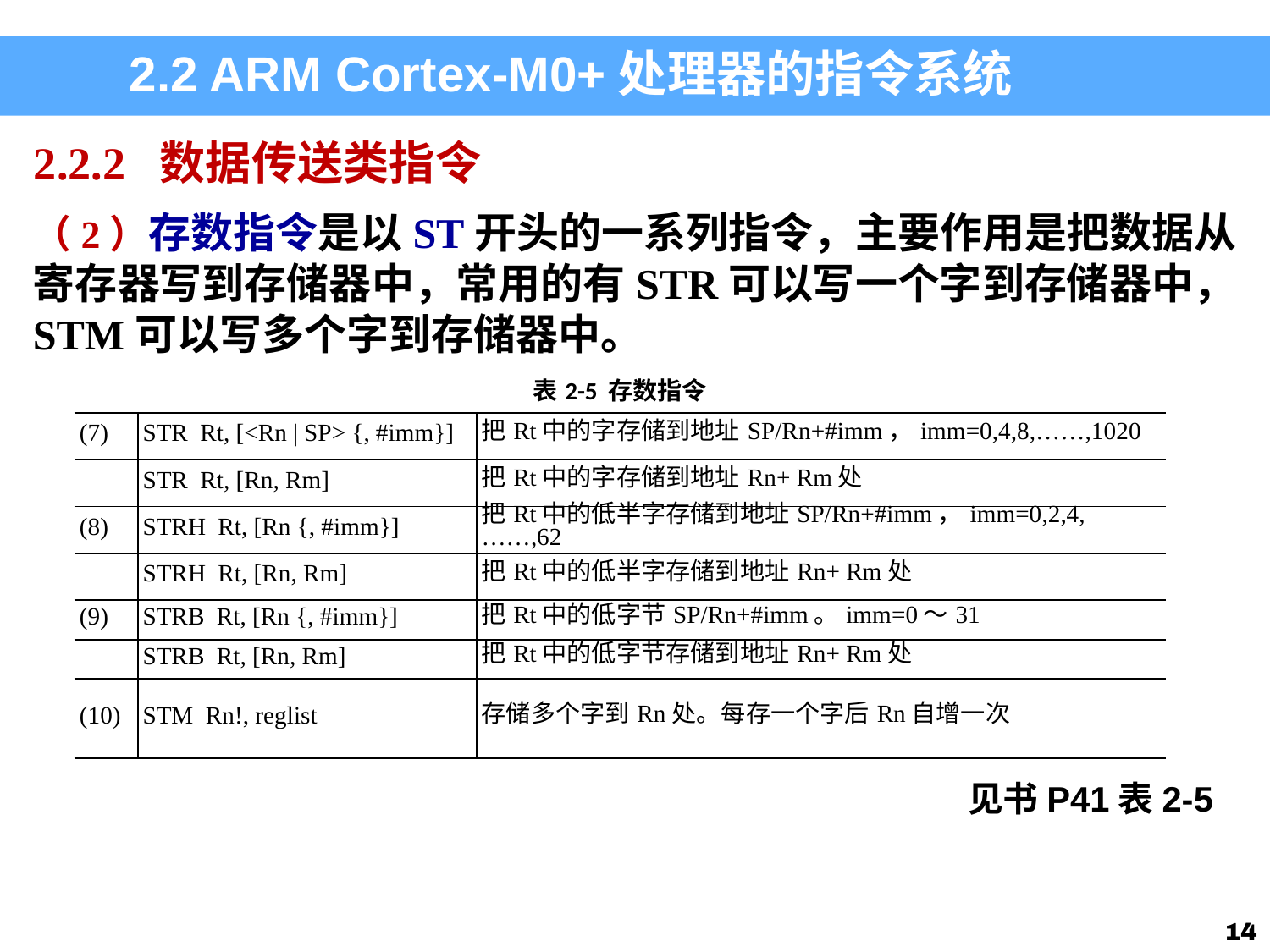

2.2 ARM Cortex-M0+处理器的指令系统
2.2.2  数据传送类指令
（2）存数指令是以ST开头的一系列指令，主要作用是把数据从寄存器写到存储器中，常用的有STR可以写一个字到存储器中，STM可以写多个字到存储器中。
| 表2-5 存数指令 |  |  |
| --- | --- | --- |
| (7) | STR Rt, [<Rn | SP> {, #imm}] | 把Rt中的字存储到地址SP/Rn+#imm，imm=0,4,8,……,1020 |
|  | STR Rt, [Rn, Rm] | 把Rt中的字存储到地址Rn+ Rm处 |
| (8) | STRH Rt, [Rn {, #imm}] | 把Rt中的低半字存储到地址SP/Rn+#imm，imm=0,2,4,……,62 |
|  | STRH Rt, [Rn, Rm] | 把Rt中的低半字存储到地址Rn+ Rm处 |
| (9) | STRB Rt, [Rn {, #imm}] | 把Rt中的低字节SP/Rn+#imm。imm=0～31 |
|  | STRB Rt, [Rn, Rm] | 把Rt中的低字节存储到地址Rn+ Rm处 |
| (10) | STM Rn!, reglist | 存储多个字到Rn处。每存一个字后Rn自增一次 |
见书P41表2-5
14